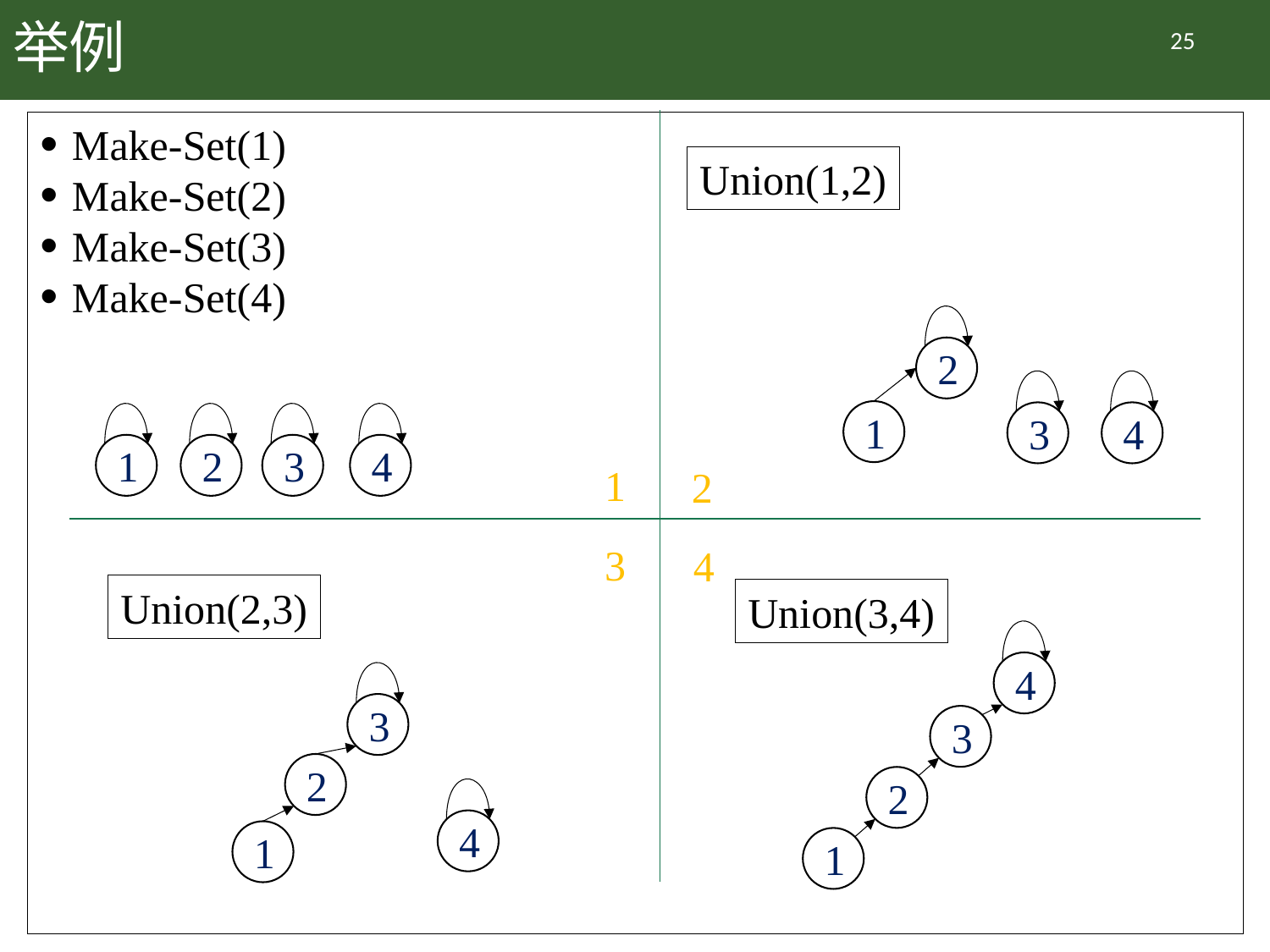

# 举例
25
Make-Set(1)
Make-Set(2)
Make-Set(3)
Make-Set(4)
Union(1,2)
2
1
3
4
1
2
3
4
1
2
3
4
Union(2,3)
Union(3,4)
4
3
3
2
2
4
1
1